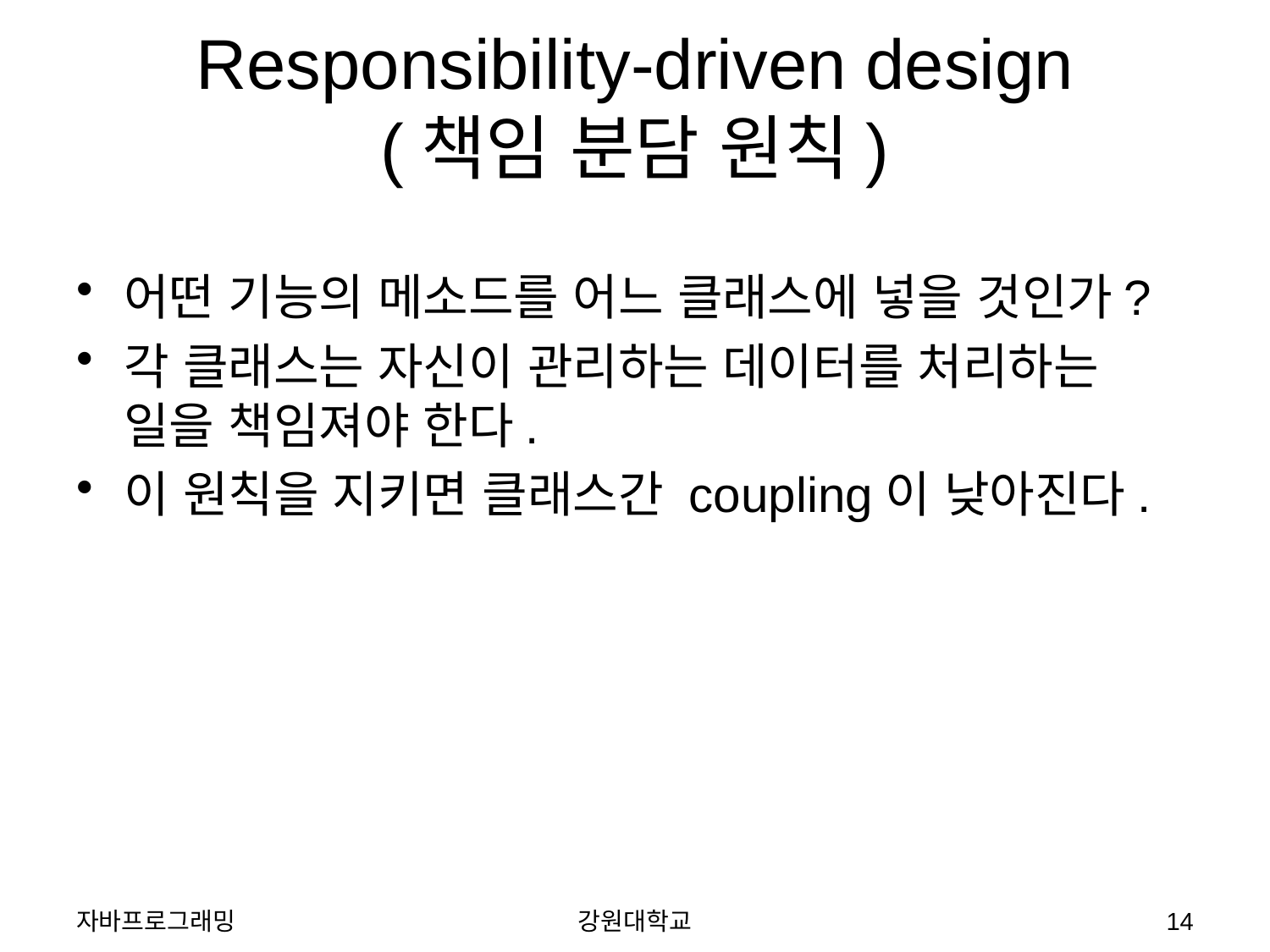

# Responsibility-driven design (책임 분담 원칙)

어떤 기능의 메소드를 어느 클래스에 넣을 것인가?
각 클래스는 자신이 관리하는 데이터를 처리하는 일을 책임져야 한다.
이 원칙을 지키면 클래스간 coupling이 낮아진다.

자바프로그래밍
강원대학교
14